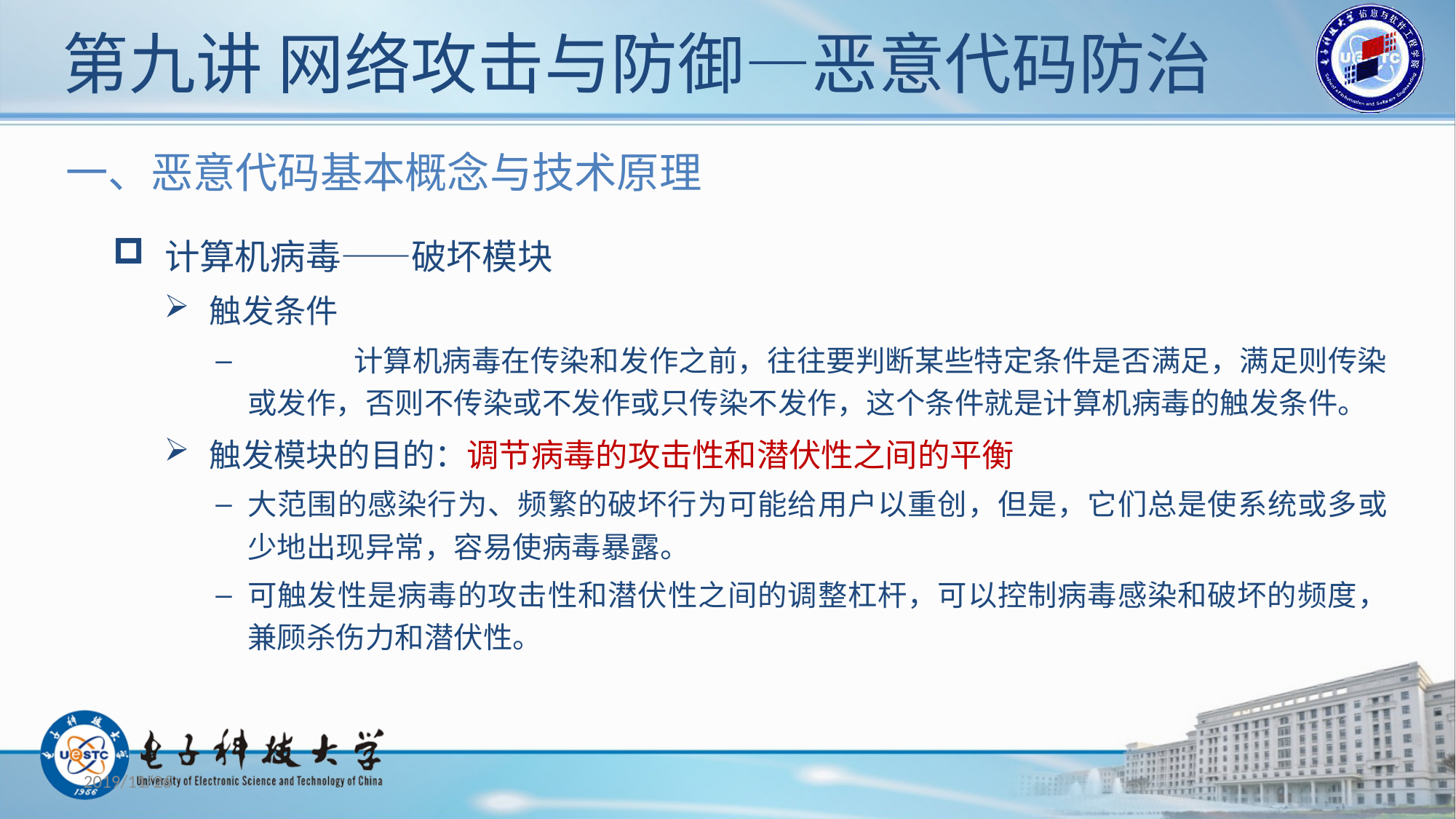

# 第九讲 网络攻击与防御—恶意代码防治
一、恶意代码基本概念与技术原理
 计算机病毒——破坏模块
 触发条件
	计算机病毒在传染和发作之前，往往要判断某些特定条件是否满足，满足则传染或发作，否则不传染或不发作或只传染不发作，这个条件就是计算机病毒的触发条件。
 触发模块的目的：调节病毒的攻击性和潜伏性之间的平衡
大范围的感染行为、频繁的破坏行为可能给用户以重创，但是，它们总是使系统或多或少地出现异常，容易使病毒暴露。
可触发性是病毒的攻击性和潜伏性之间的调整杠杆，可以控制病毒感染和破坏的频度，兼顾杀伤力和潜伏性。

2019/11/26